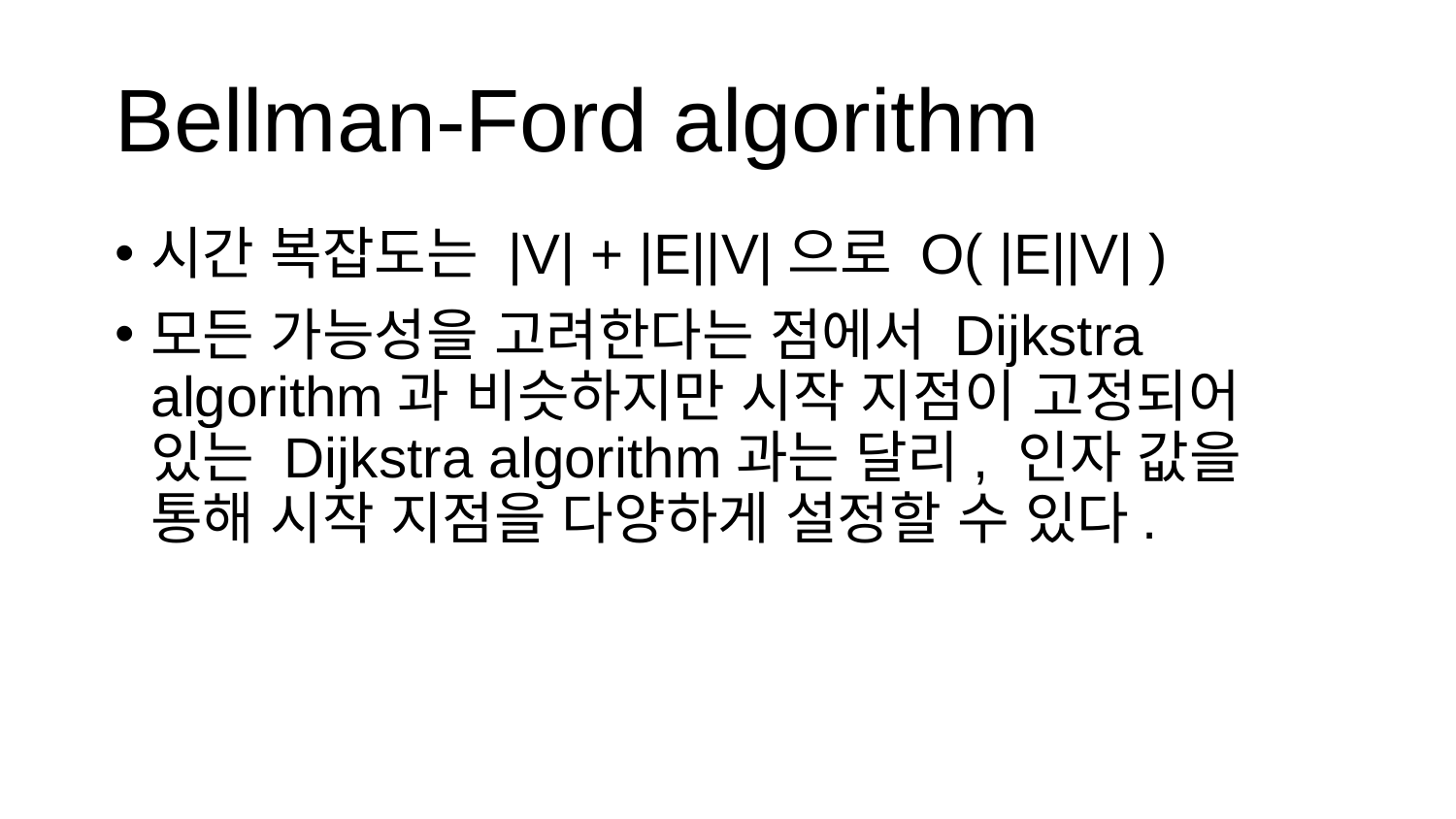

# Bellman-Ford algorithm
시간 복잡도는 |V| + |E||V|으로 O( |E||V| )
모든 가능성을 고려한다는 점에서 Dijkstra algorithm과 비슷하지만 시작 지점이 고정되어 있는 Dijkstra algorithm과는 달리, 인자 값을 통해 시작 지점을 다양하게 설정할 수 있다.